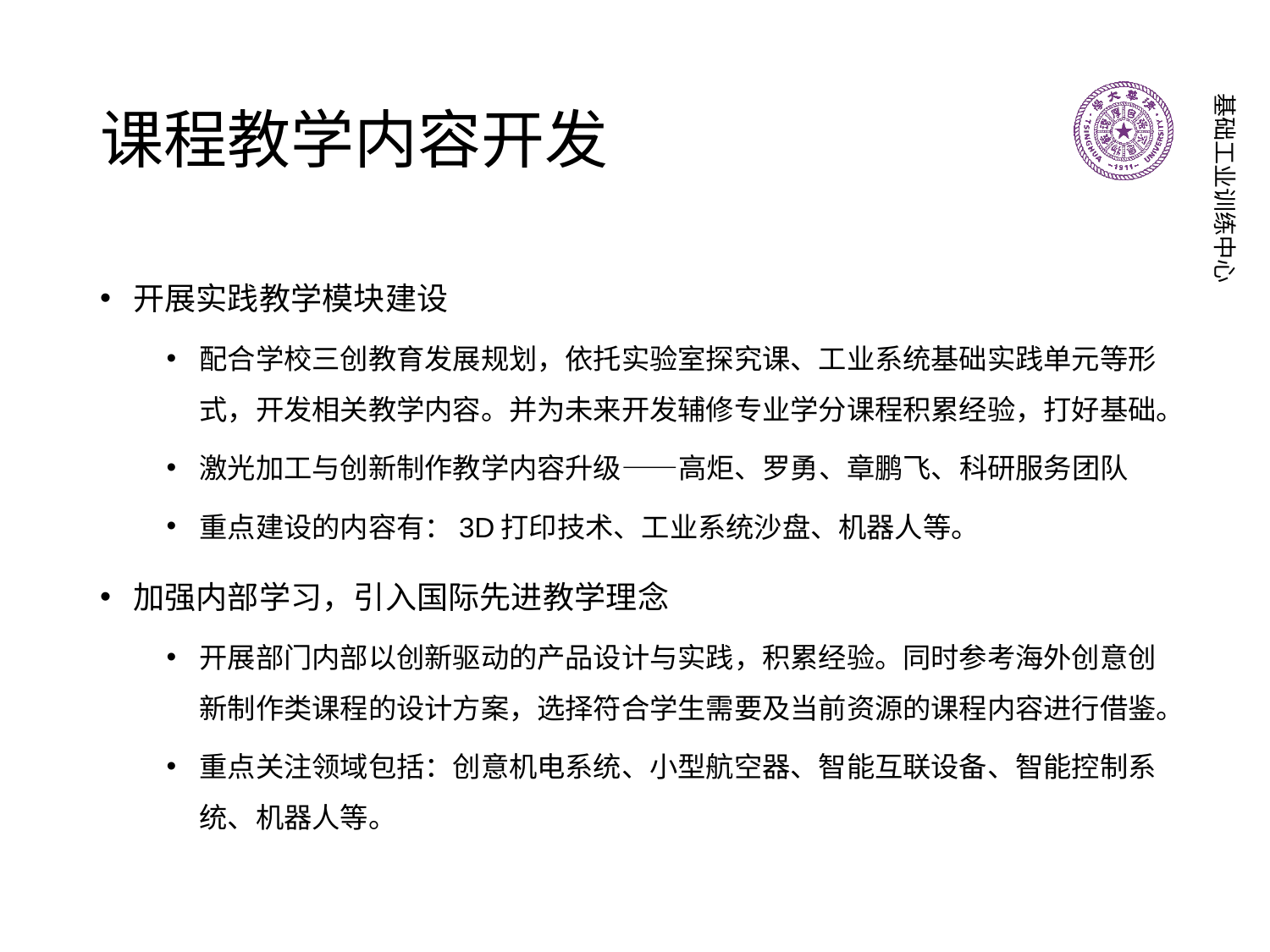

# 课程教学内容开发
开展实践教学模块建设
配合学校三创教育发展规划，依托实验室探究课、工业系统基础实践单元等形式，开发相关教学内容。并为未来开发辅修专业学分课程积累经验，打好基础。
激光加工与创新制作教学内容升级——高炬、罗勇、章鹏飞、科研服务团队
重点建设的内容有：3D打印技术、工业系统沙盘、机器人等。
加强内部学习，引入国际先进教学理念
开展部门内部以创新驱动的产品设计与实践，积累经验。同时参考海外创意创新制作类课程的设计方案，选择符合学生需要及当前资源的课程内容进行借鉴。
重点关注领域包括：创意机电系统、小型航空器、智能互联设备、智能控制系统、机器人等。